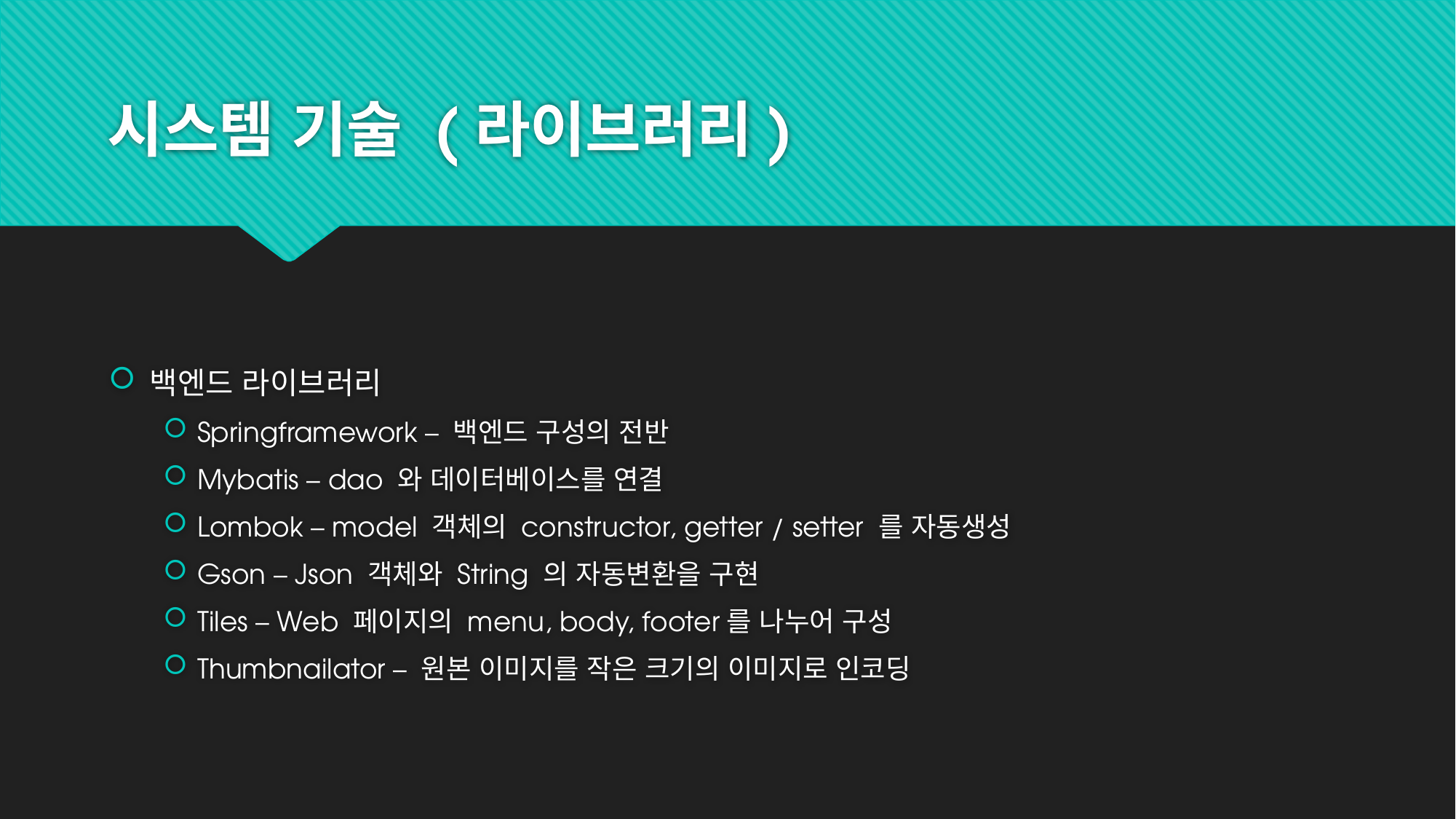

# 시스템 기술 (라이브러리)
백엔드 라이브러리
Springframework – 백엔드 구성의 전반
Mybatis – dao 와 데이터베이스를 연결
Lombok – model 객체의 constructor, getter / setter 를 자동생성
Gson – Json 객체와 String 의 자동변환을 구현
Tiles – Web 페이지의 menu, body, footer를 나누어 구성
Thumbnailator – 원본 이미지를 작은 크기의 이미지로 인코딩